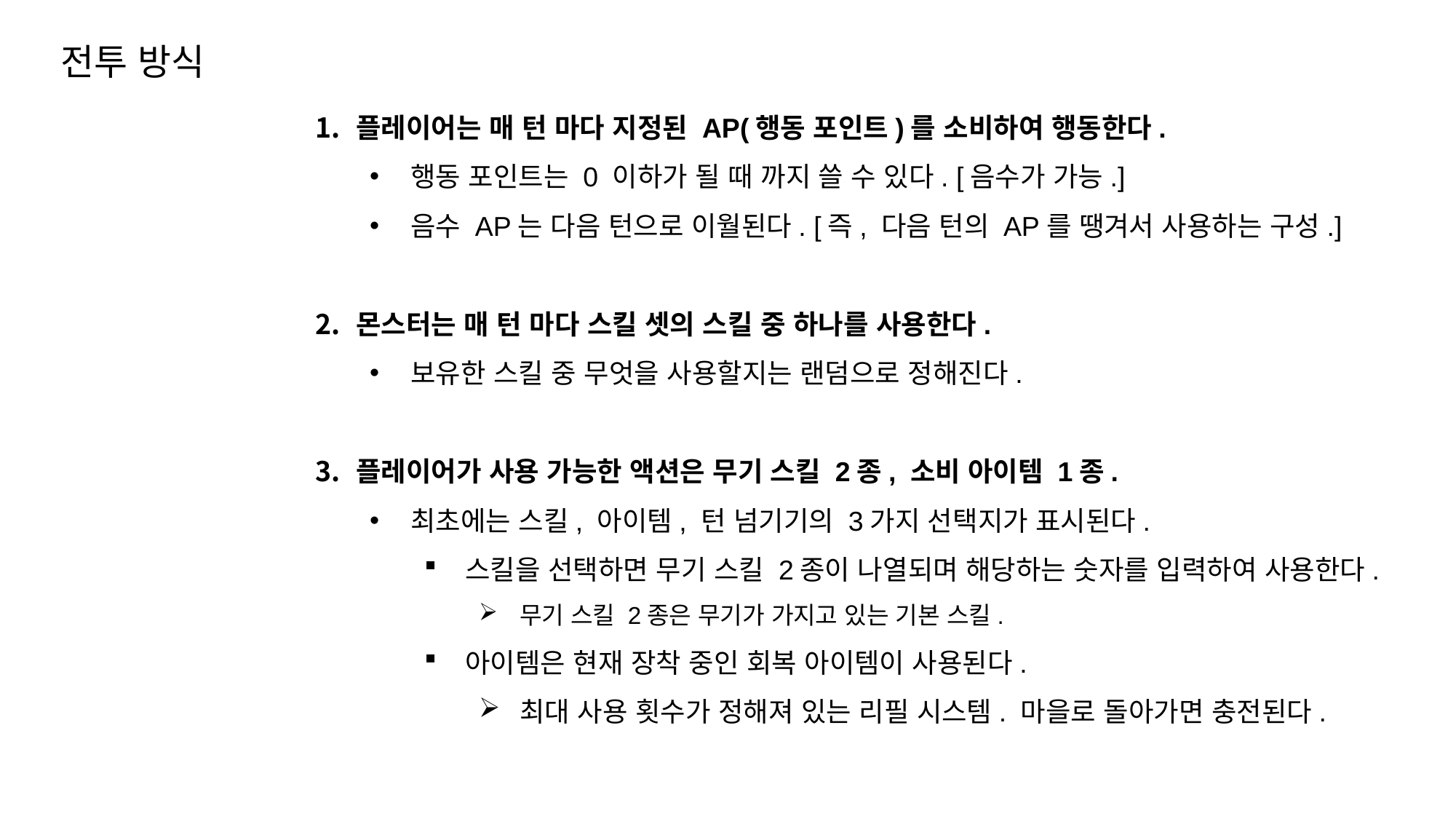

전투 방식
플레이어는 매 턴 마다 지정된 AP(행동 포인트)를 소비하여 행동한다.
행동 포인트는 0 이하가 될 때 까지 쓸 수 있다. [음수가 가능.]
음수 AP는 다음 턴으로 이월된다. [즉, 다음 턴의 AP를 땡겨서 사용하는 구성.]

몬스터는 매 턴 마다 스킬 셋의 스킬 중 하나를 사용한다.
보유한 스킬 중 무엇을 사용할지는 랜덤으로 정해진다.

플레이어가 사용 가능한 액션은 무기 스킬 2종, 소비 아이템 1종.
최초에는 스킬, 아이템, 턴 넘기기의 3가지 선택지가 표시된다.
스킬을 선택하면 무기 스킬 2종이 나열되며 해당하는 숫자를 입력하여 사용한다.
무기 스킬 2종은 무기가 가지고 있는 기본 스킬.
아이템은 현재 장착 중인 회복 아이템이 사용된다.
최대 사용 횟수가 정해져 있는 리필 시스템. 마을로 돌아가면 충전된다.